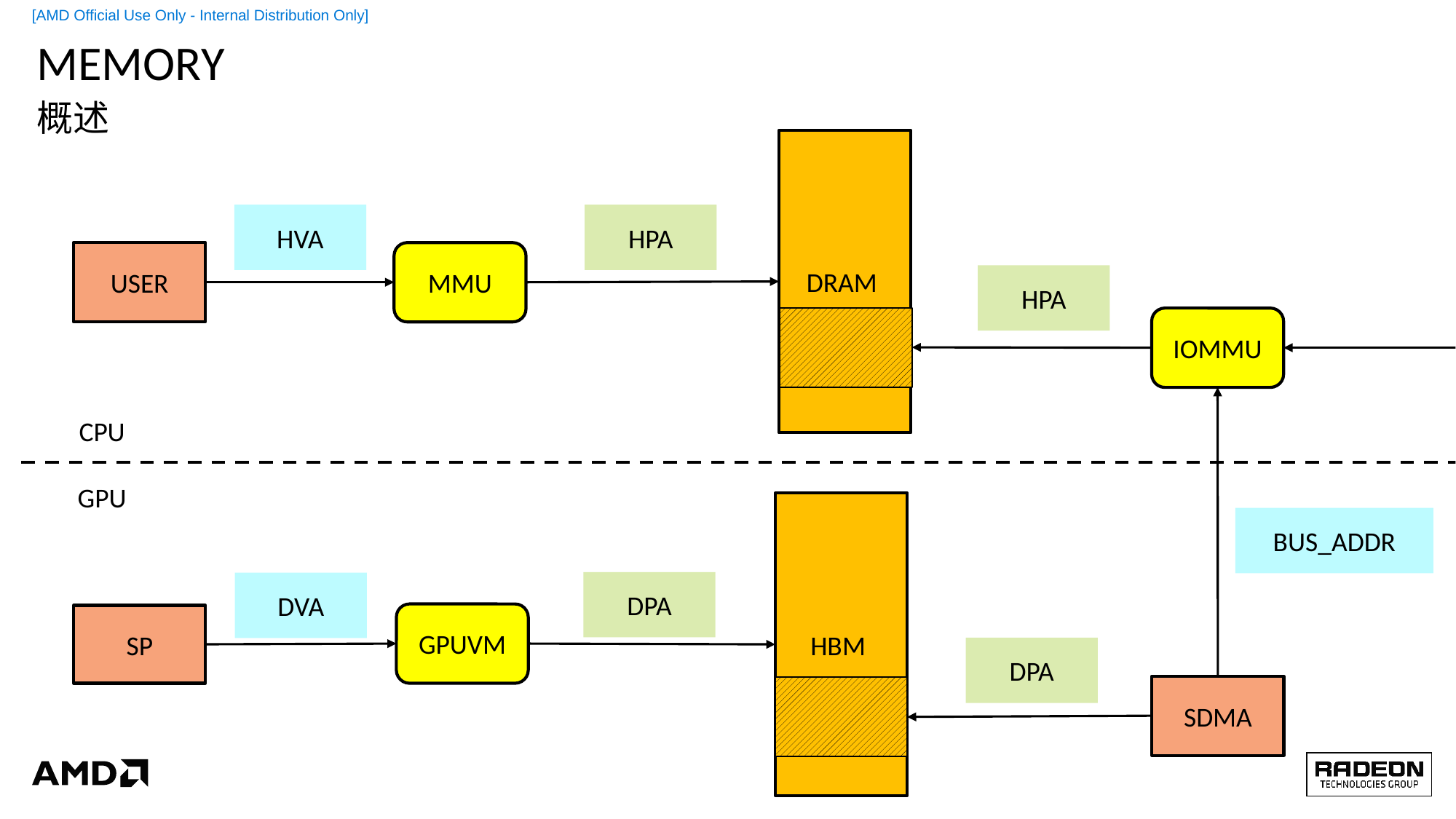

# memory
概述
DRAM
HVA
HPA
USER
MMU
HPA

IOMMU
CPU
GPU
HBM
BIS_ADDR
BUS_ADDR
DVA
DPA
DVA
GPUVM
CP
GPUVM
SP
DPA
SDMA